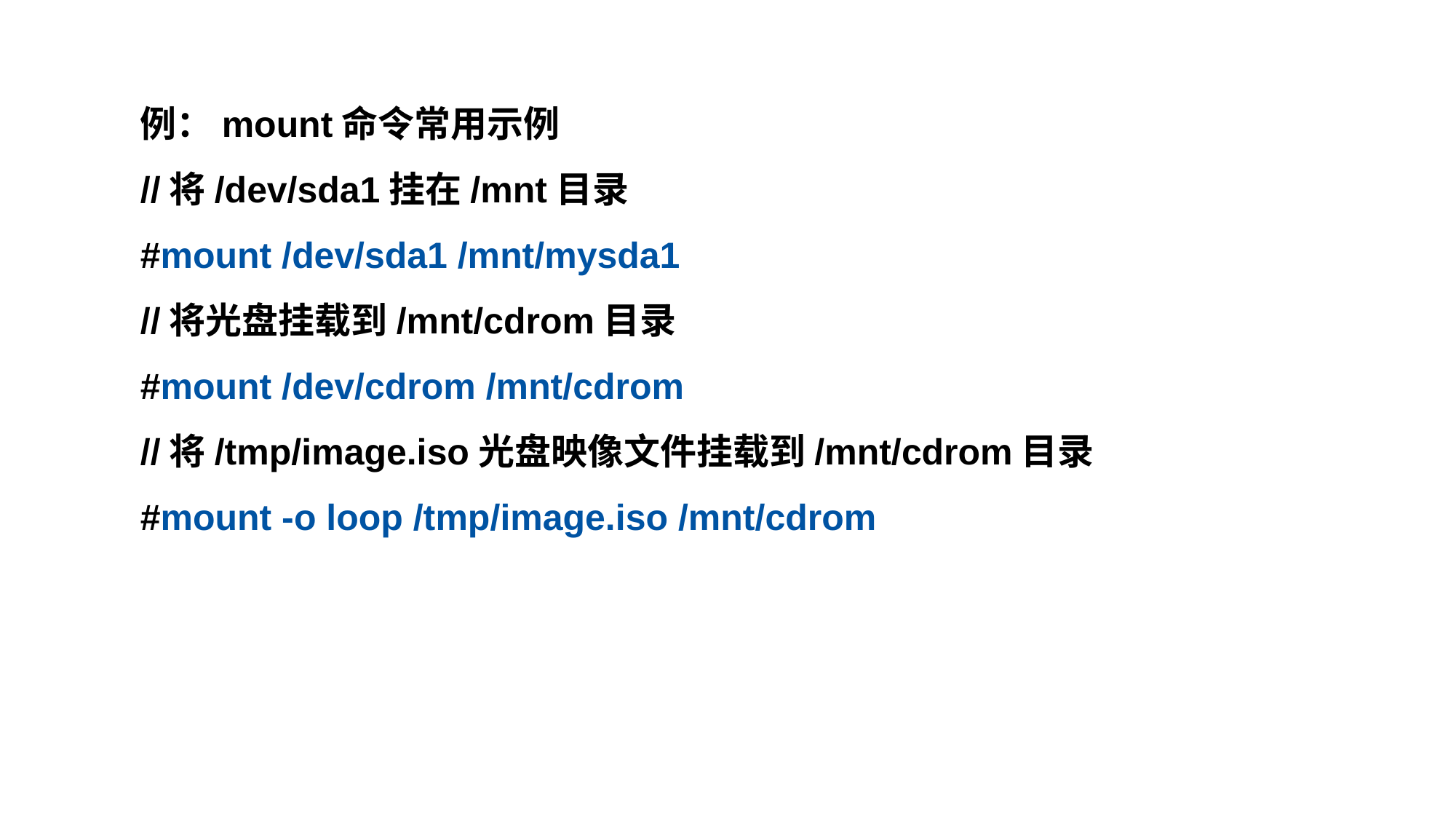

例：mount命令常用示例
//将/dev/sda1挂在/mnt目录
#mount /dev/sda1 /mnt/mysda1
//将光盘挂载到/mnt/cdrom目录
#mount /dev/cdrom /mnt/cdrom
//将/tmp/image.iso光盘映像文件挂载到/mnt/cdrom目录
#mount -o loop /tmp/image.iso /mnt/cdrom
19